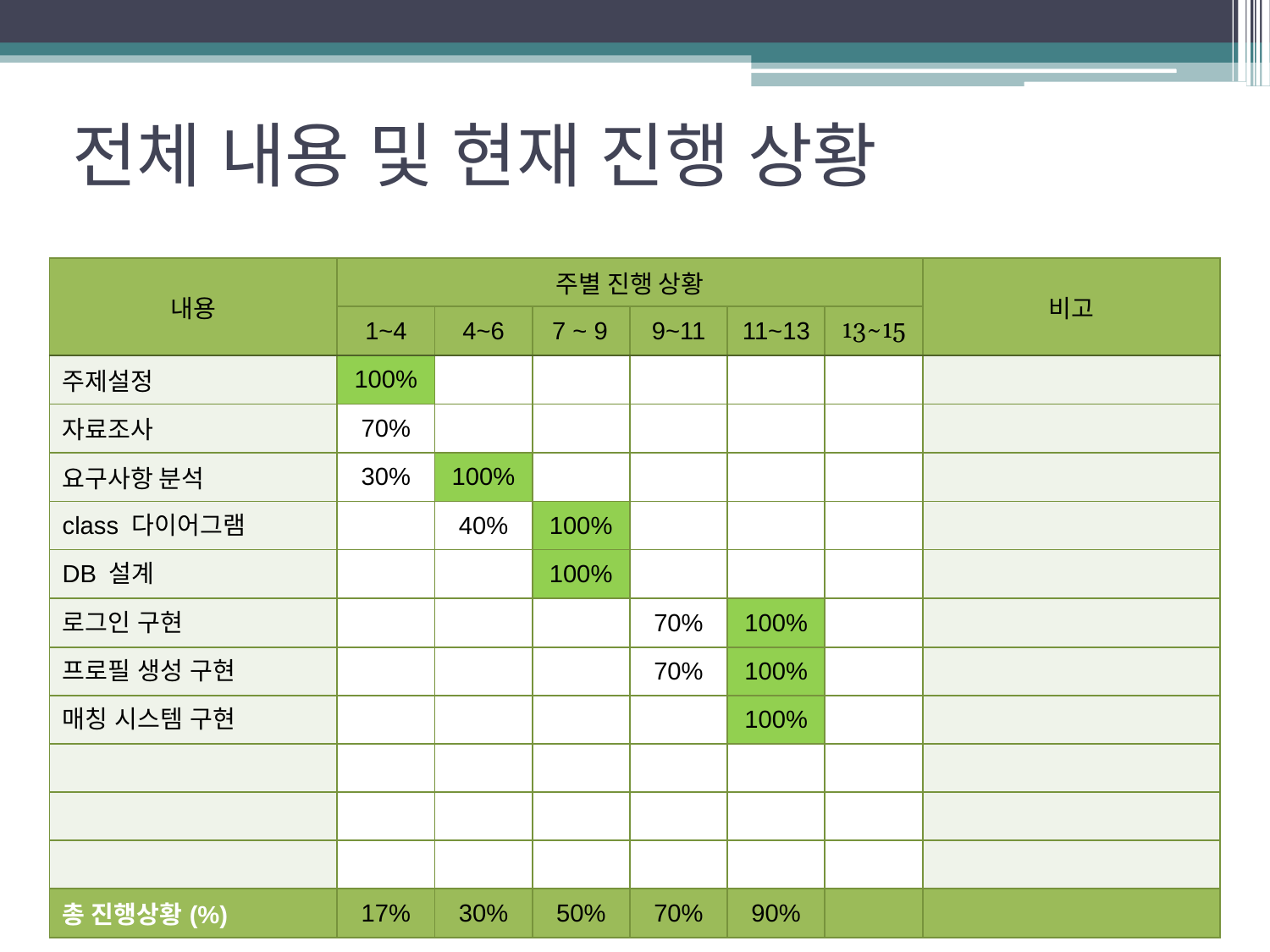

# 전체 내용 및 현재 진행 상황
| 내용 | 주별 진행 상황 |  |  |  |  |  | 비고 |
| --- | --- | --- | --- | --- | --- | --- | --- |
|  | 1~4 | 4~6 | 7 ~ 9 | 9~11 | 11~13 | 13~15 |  |
| 주제설정 | 100% |  |  |  |  |  |  |
| 자료조사 | 70% |  |  |  |  |  |  |
| 요구사항 분석 | 30% | 100% |  |  |  |  |  |
| class 다이어그램 |  | 40% | 100% |  |  |  |  |
| DB 설계 |  |  | 100% |  |  |  |  |
| 로그인 구현 |  |  |  | 70% | 100% |  |  |
| 프로필 생성 구현 |  |  |  | 70% | 100% |  |  |
| 매칭 시스템 구현 |  |  |  |  | 100% |  |  |
|  |  |  |  |  |  |  |  |
|  |  |  |  |  |  |  |  |
|  |  |  |  |  |  |  |  |
| 총 진행상황(%) | 17% | 30% | 50% | 70% | 90% |  |  |